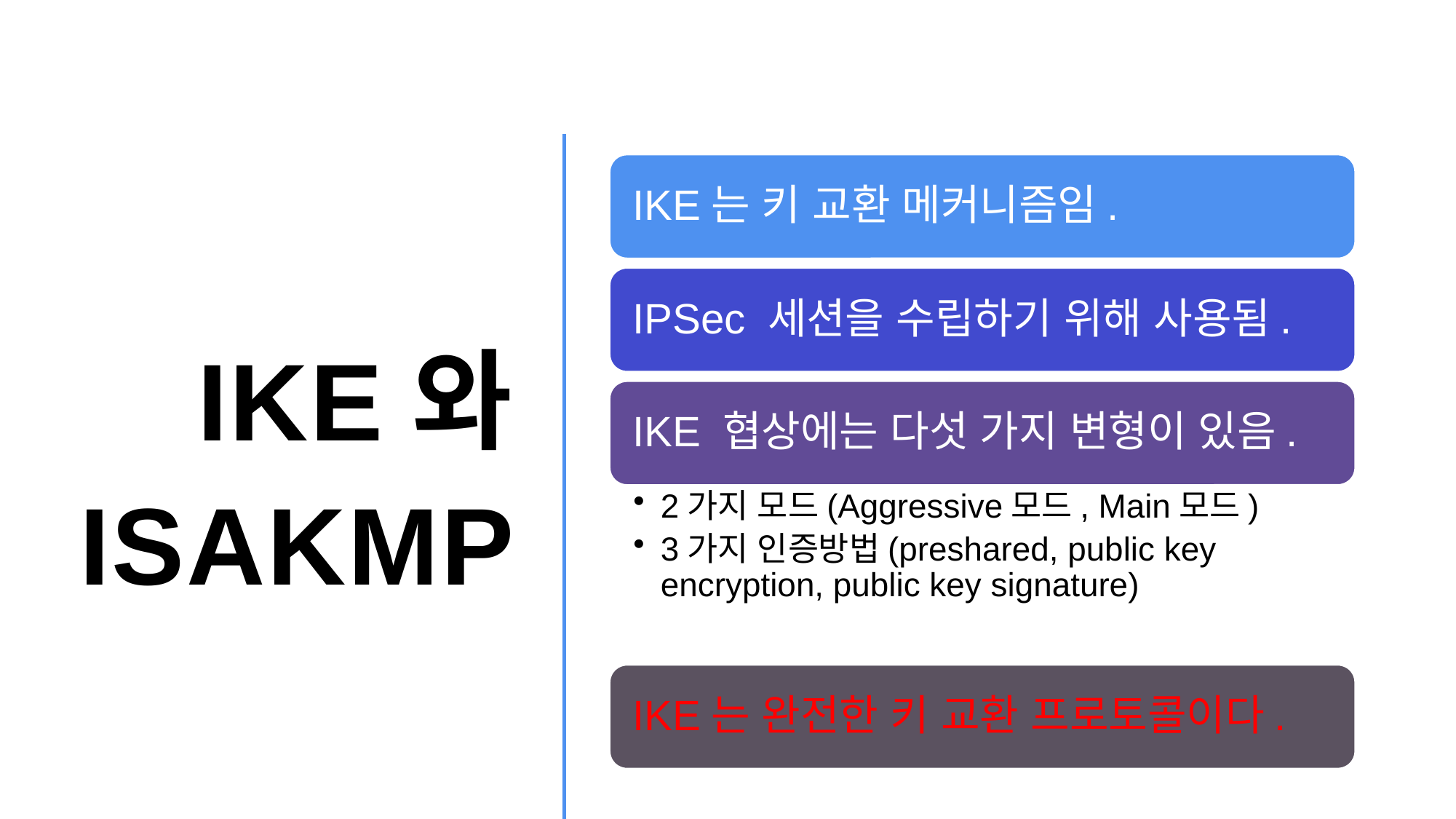

# IKE와 ISAKMP
IKE는 키 교환 메커니즘임.
IPSec 세션을 수립하기 위해 사용됨.
IKE 협상에는 다섯 가지 변형이 있음.
2가지 모드(Aggressive모드, Main모드)
3가지 인증방법(preshared, public key encryption, public key signature)
IKE는 완전한 키 교환 프로토콜이다.